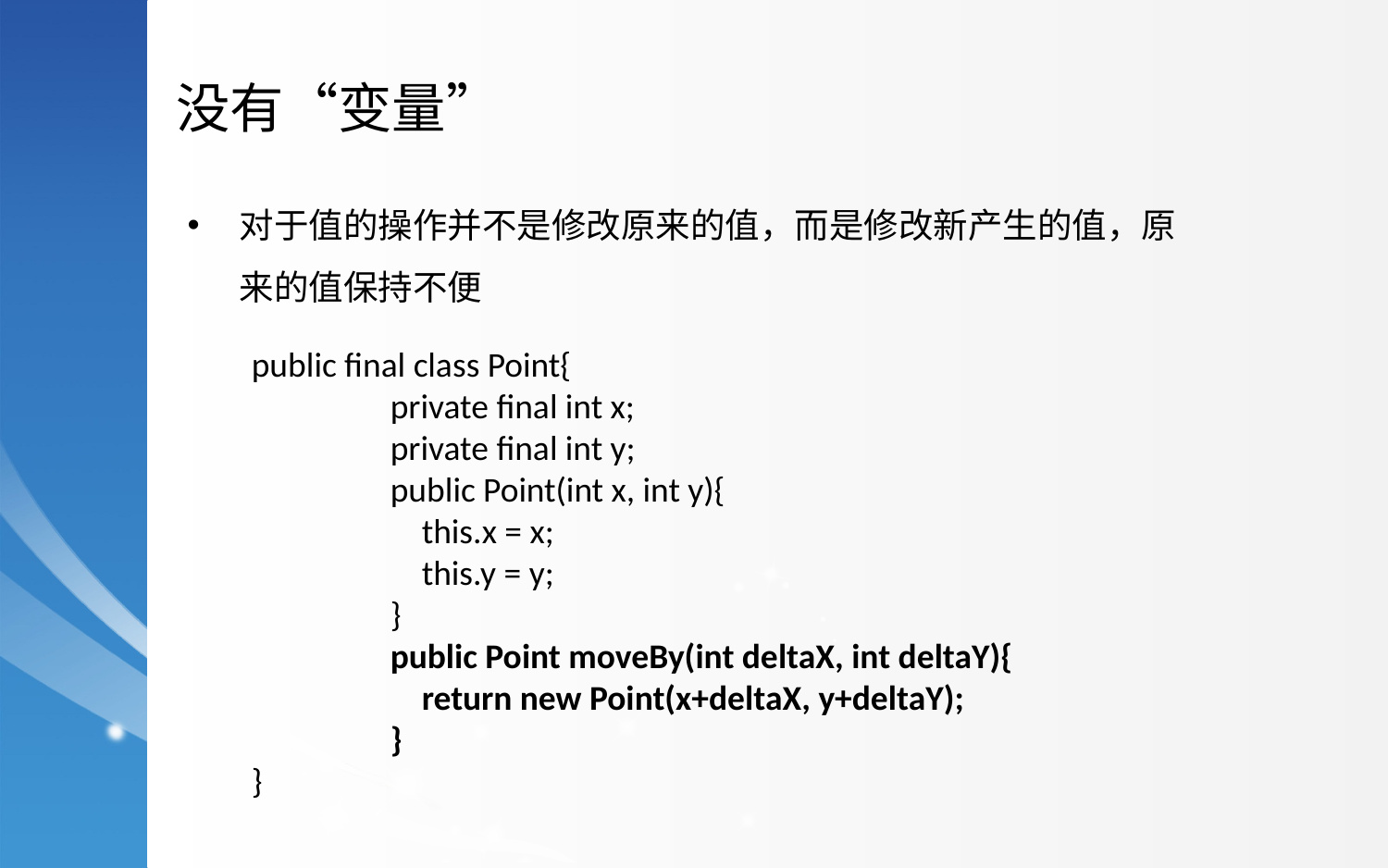

没有“变量”
对于值的操作并不是修改原来的值，而是修改新产生的值，原来的值保持不便
public final class Point{
	private final int x;
	private final int y;
	public Point(int x, int y){
	    this.x = x;
	    this.y = y;
	}
	public Point moveBy(int deltaX, int deltaY){
	    return new Point(x+deltaX, y+deltaY);
	}
}